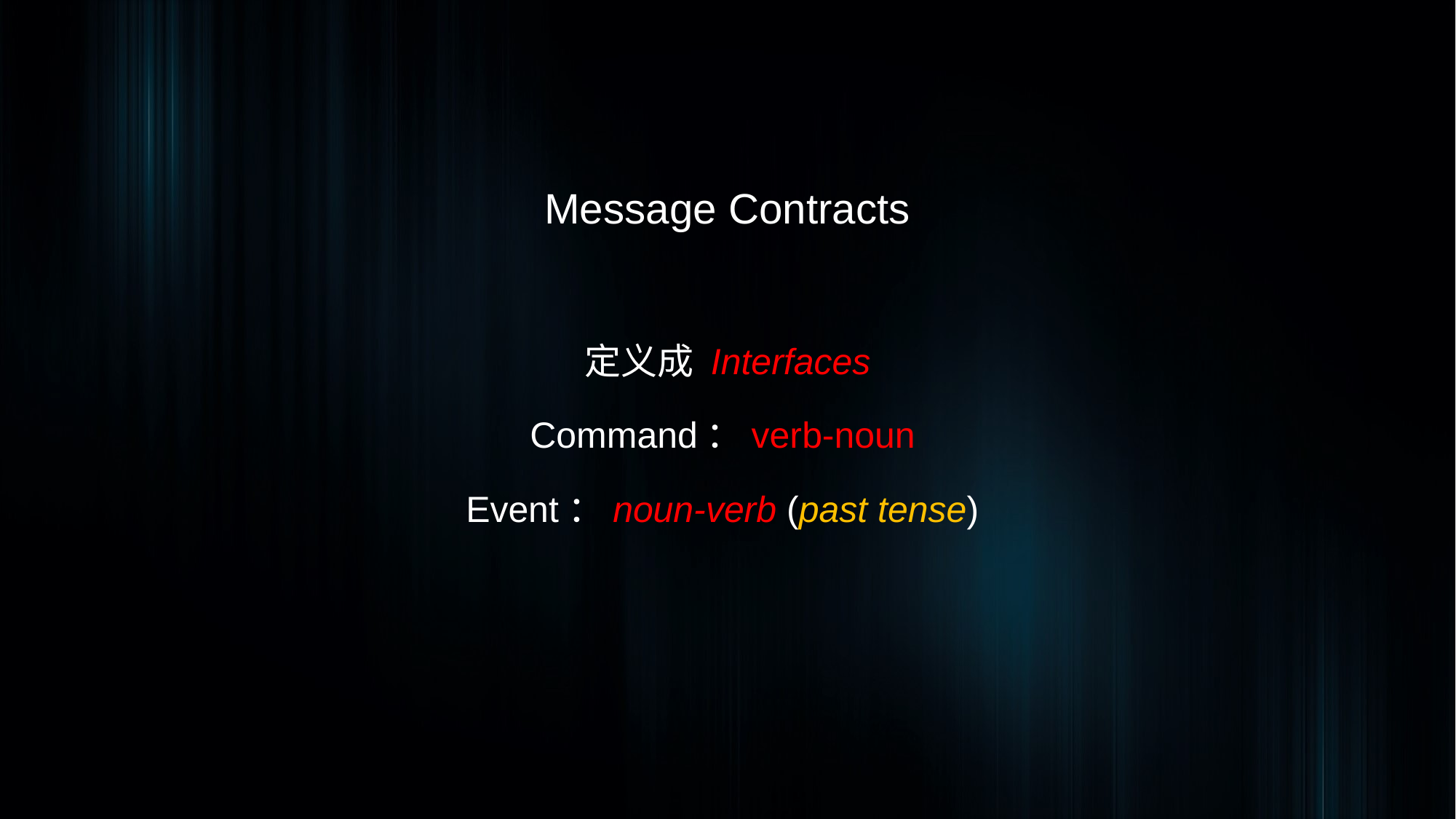

Message Contracts
定义成 Interfaces
Command：verb-noun
Event：noun-verb (past tense)